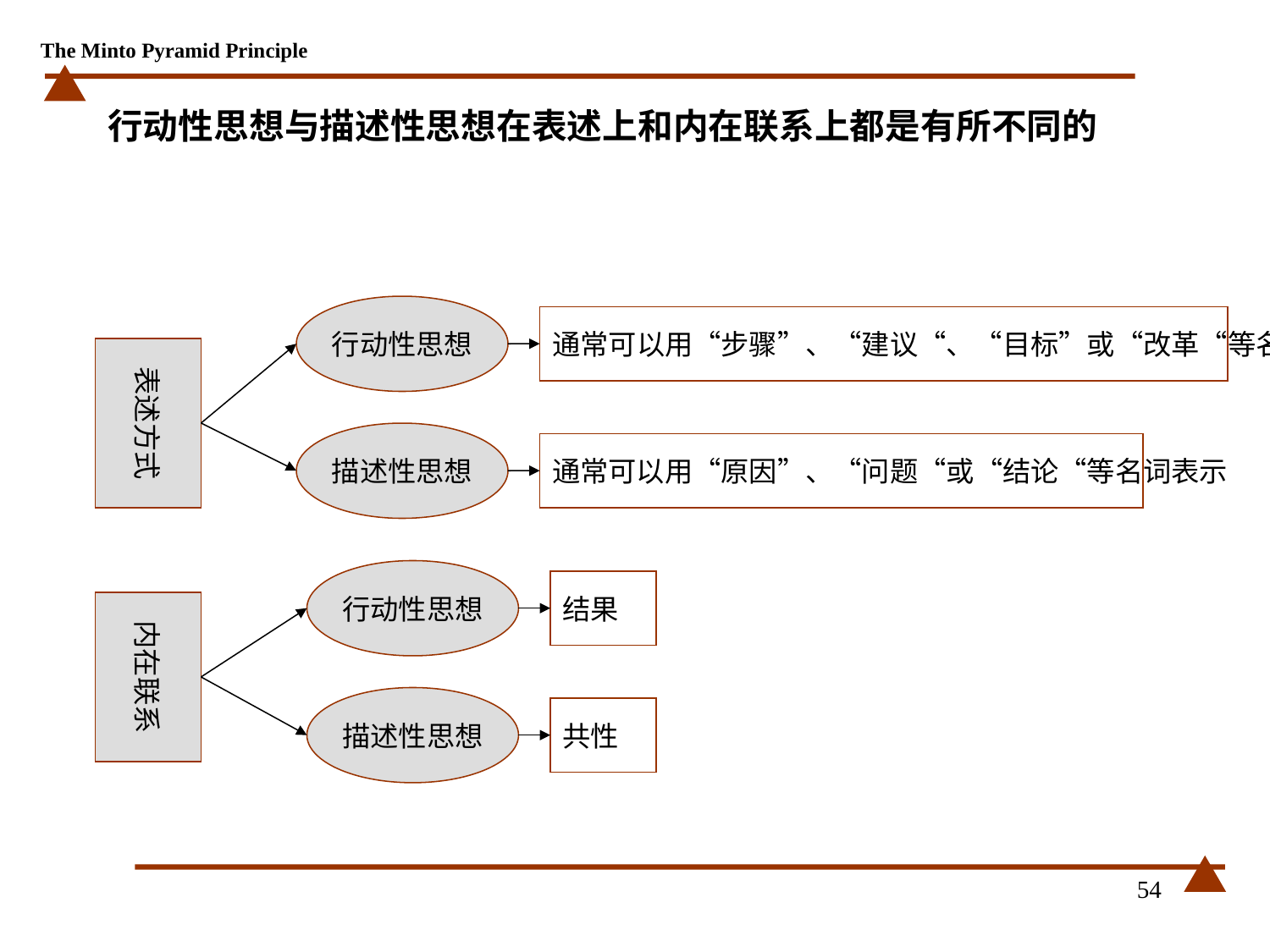

# 行动性思想与描述性思想在表述上和内在联系上都是有所不同的
行动性思想
通常可以用“步骤”、“建议“、“目标”或“改革“等名词表示
表述方式
描述性思想
通常可以用“原因”、“问题“或“结论“等名词表示
行动性思想
结果
内在联系
描述性思想
共性
54